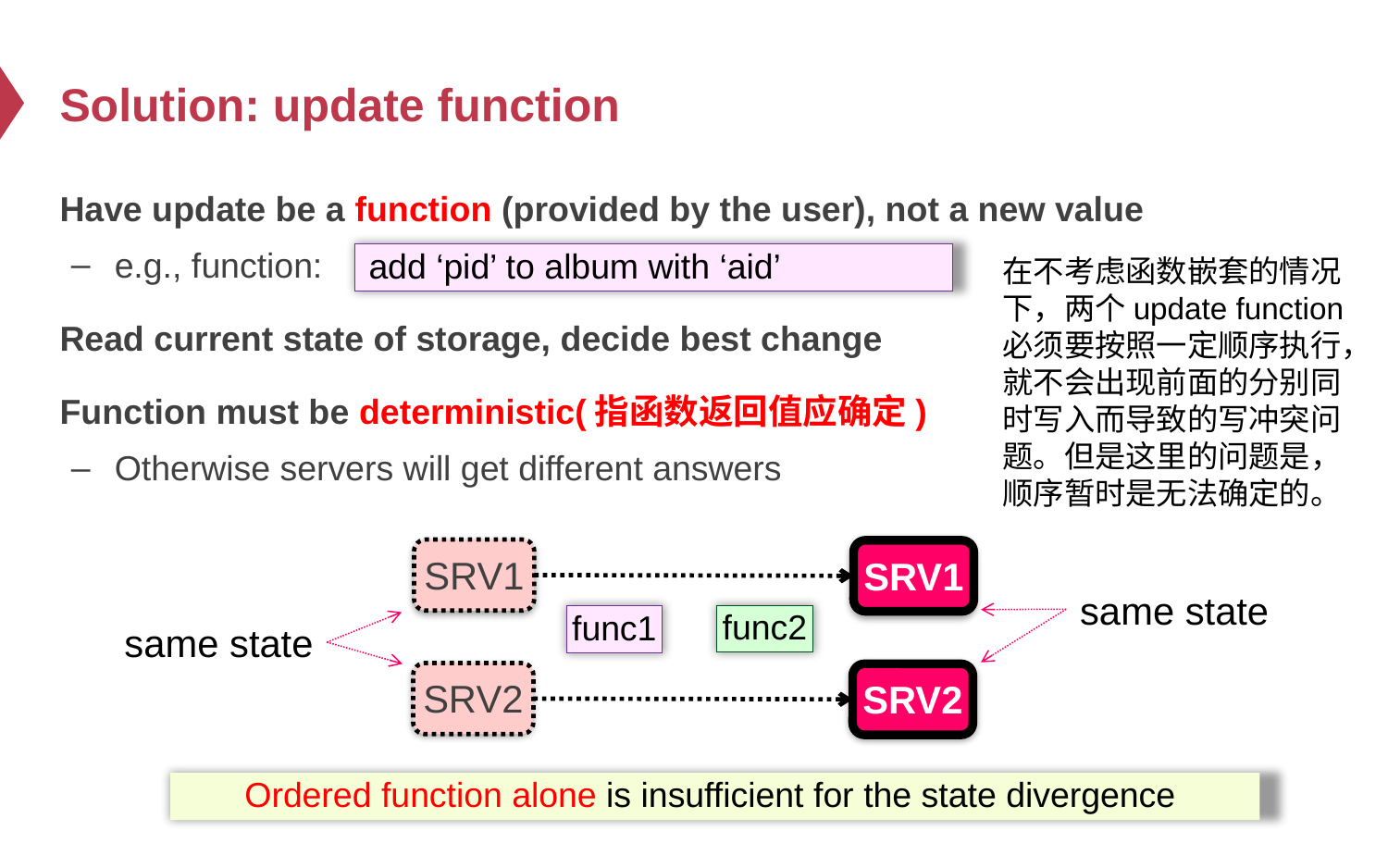

# Solution: update function
Have update be a function (provided by the user), not a new value
e.g., function:
Read current state of storage, decide best change
Function must be deterministic(指函数返回值应确定)
Otherwise servers will get different answers

add ‘pid’ to album with ‘aid’
在不考虑函数嵌套的情况下，两个update function
必须要按照一定顺序执行，就不会出现前面的分别同时写入而导致的写冲突问题。但是这里的问题是，顺序暂时是无法确定的。
SRV1
SRV1
same state
func2
func1
same state
SRV2
SRV2
Ordered function alone is insufficient for the state divergence
32